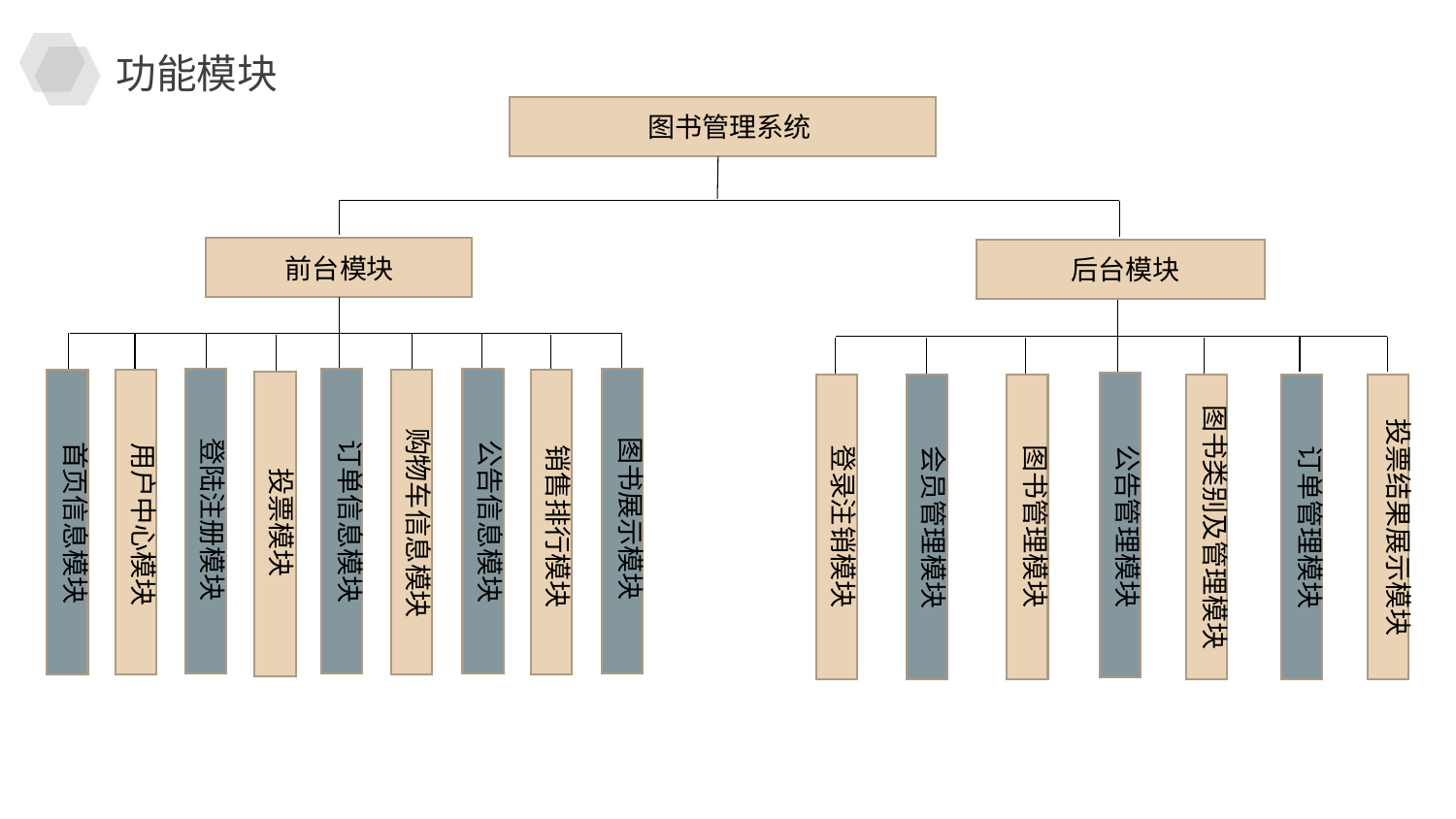

功能模块

图书管理系统

前台模块
后台模块

图书展示模块
登陆注册模块

订单信息模块
公告信息模块

投票模块
购物车信息模块

用户中心模块
登录注销模块
图书管理模块
公告管理模块
销售排行模块
会员管理模块
图书类别及管理模块
订单管理模块
投票结果展示模块

首页信息模块